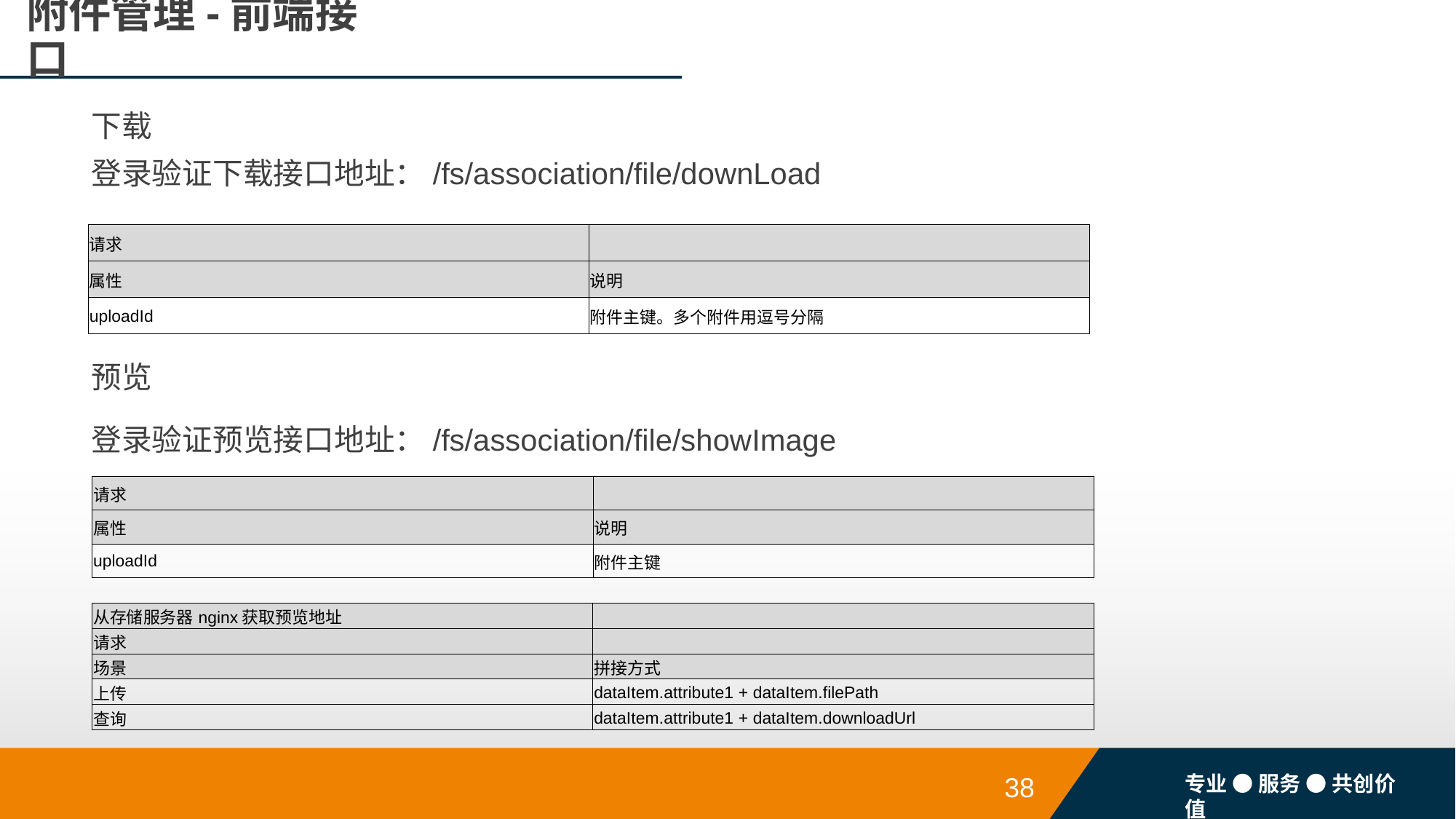

# 附件管理-前端接口
下载
登录验证下载接口地址：/fs/association/file/downLoad
| 请求 |  |
| --- | --- |
| 属性 | 说明 |
| uploadId | 附件主键。多个附件用逗号分隔 |
预览
登录验证预览接口地址：/fs/association/file/showImage
| 请求 |  |
| --- | --- |
| 属性 | 说明 |
| uploadId | 附件主键 |
| 从存储服务器nginx获取预览地址 |  |
| --- | --- |
| 请求 |  |
| 场景 | 拼接方式 |
| 上传 | dataItem.attribute1 + dataItem.filePath |
| 查询 | dataItem.attribute1 + dataItem.downloadUrl |